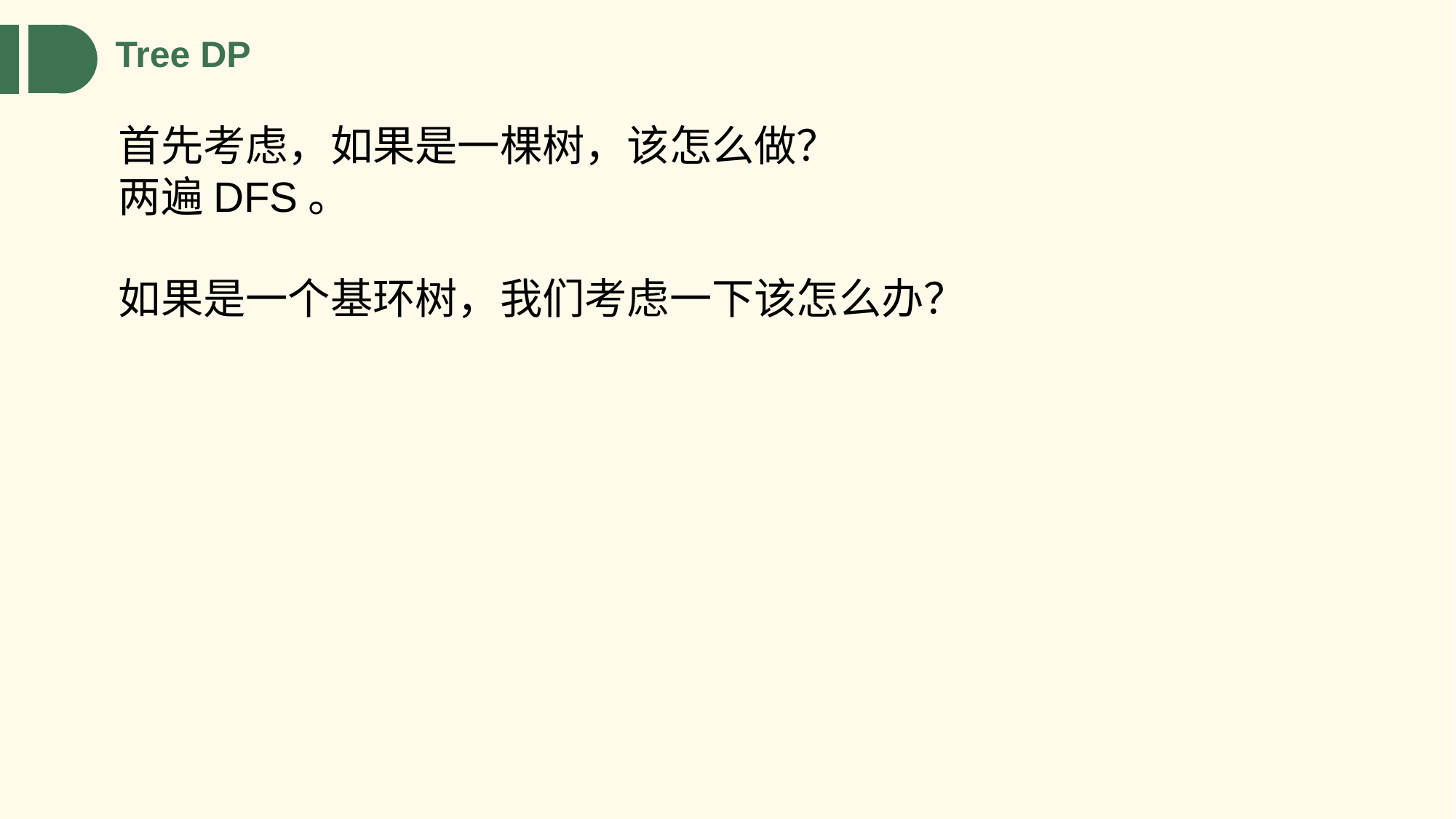

Tree DP
首先考虑，如果是一棵树，该怎么做？
两遍DFS。

如果是一个基环树，我们考虑一下该怎么办？